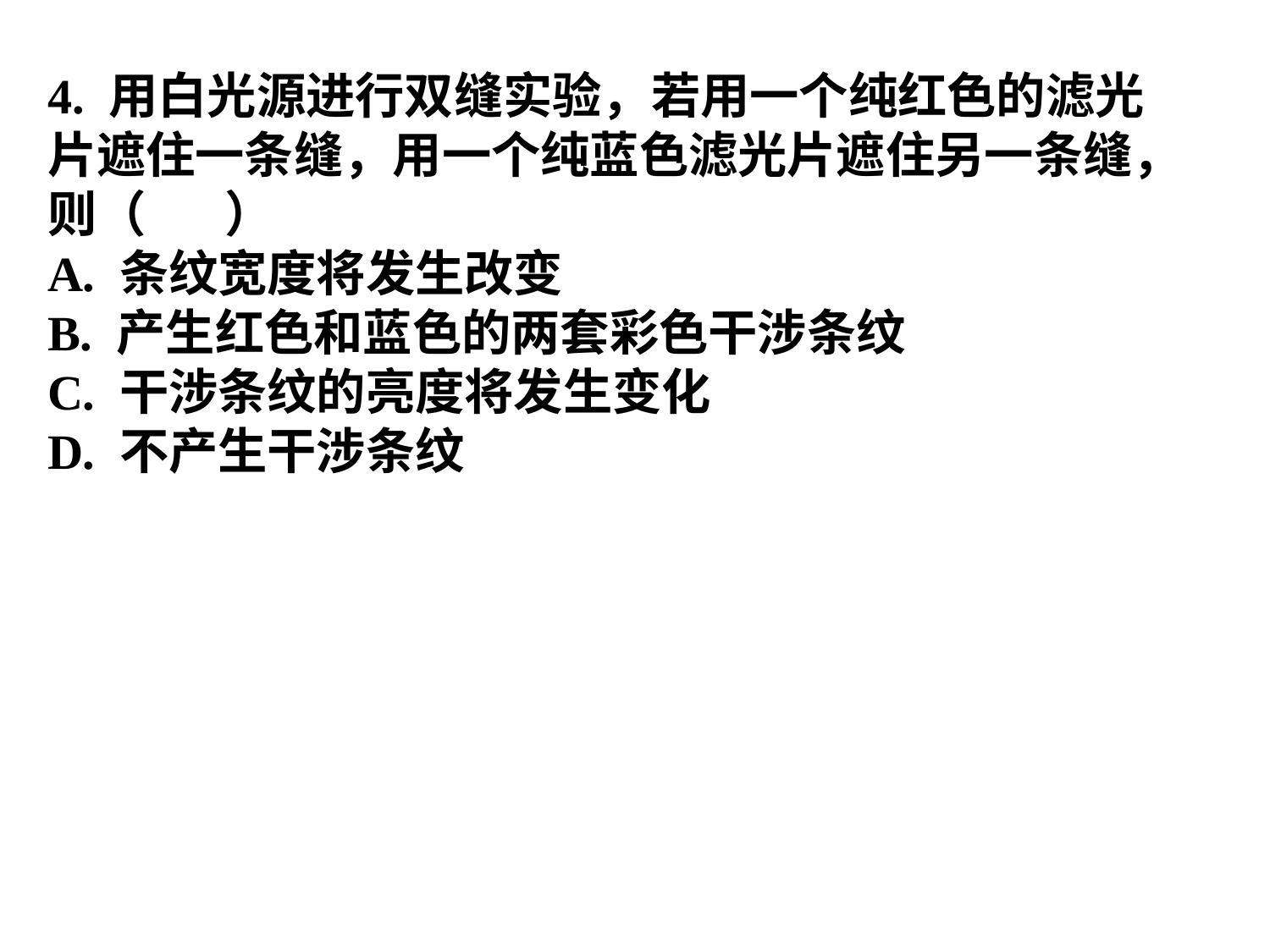

4. 用白光源进行双缝实验，若用一个纯红色的滤光片遮住一条缝，用一个纯蓝色滤光片遮住另一条缝，则（       ）
A. 条纹宽度将发生改变
B. 产生红色和蓝色的两套彩色干涉条纹
C. 干涉条纹的亮度将发生变化
D. 不产生干涉条纹